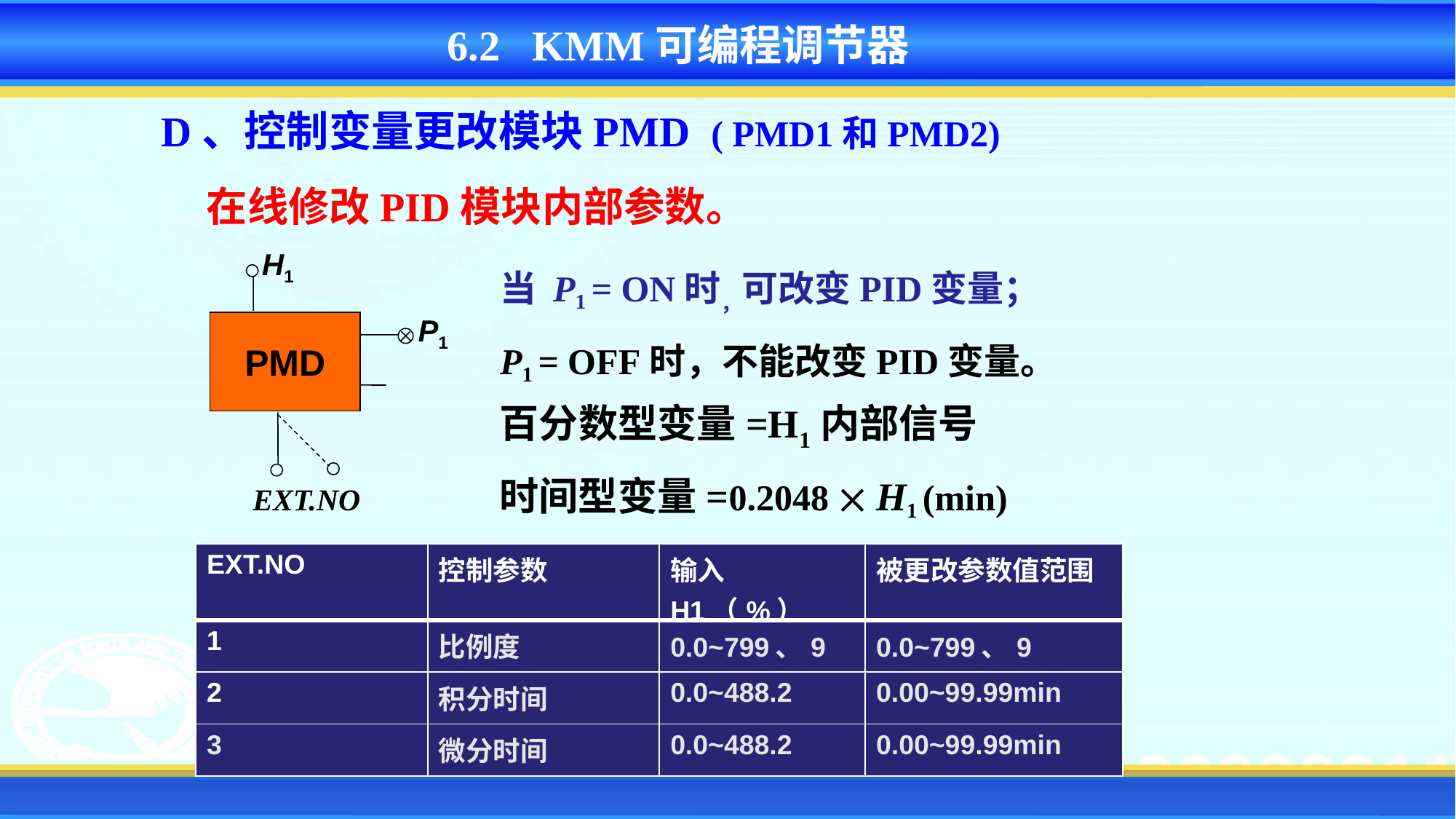

6.2   KMM可编程调节器
D、控制变量更改模块PMD  ( PMD1和PMD2)
在线修改PID模块内部参数。
H1

PMD
P1

EXT.NO
当 P1 = ON时，可改变PID变量；
P1 = OFF时，不能改变PID变量。
百分数型变量=H1内部信号
时间型变量=0.2048 × H1 (min)
| EXT.NO | 控制参数 | 输入H1（%） | 被更改参数值范围 |
| --- | --- | --- | --- |
| 1 | 比例度 | 0.0~799、9 | 0.0~799、9 |
| 2 | 积分时间 | 0.0~488.2 | 0.00~99.99min |
| 3 | 微分时间 | 0.0~488.2 | 0.00~99.99min |